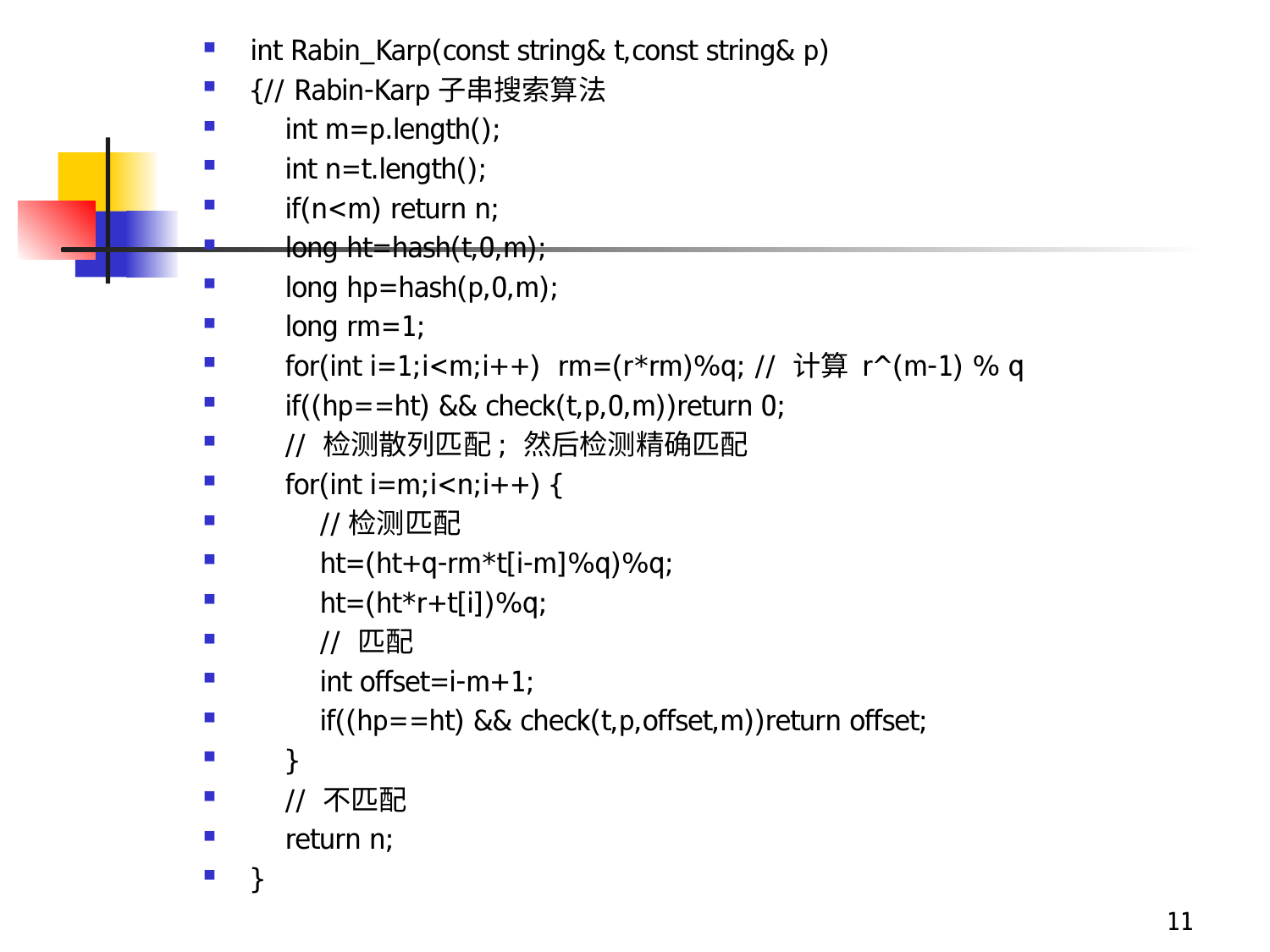

int Rabin_Karp(const string& t,const string& p)
{// Rabin-Karp子串搜索算法
    int m=p.length();
    int n=t.length();
    if(n<m) return n;
    long ht=hash(t,0,m);
    long hp=hash(p,0,m);
    long rm=1;
    for(int i=1;i<m;i++)  rm=(r*rm)%q; // 计算 r^(m-1) % q
    if((hp==ht) && check(t,p,0,m))return 0;
    // 检测散列匹配; 然后检测精确匹配
    for(int i=m;i<n;i++) {
        //检测匹配
        ht=(ht+q-rm*t[i-m]%q)%q;
        ht=(ht*r+t[i])%q;
        // 匹配
        int offset=i-m+1;
        if((hp==ht) && check(t,p,offset,m))return offset;
    }
    // 不匹配
    return n;
}

#
11